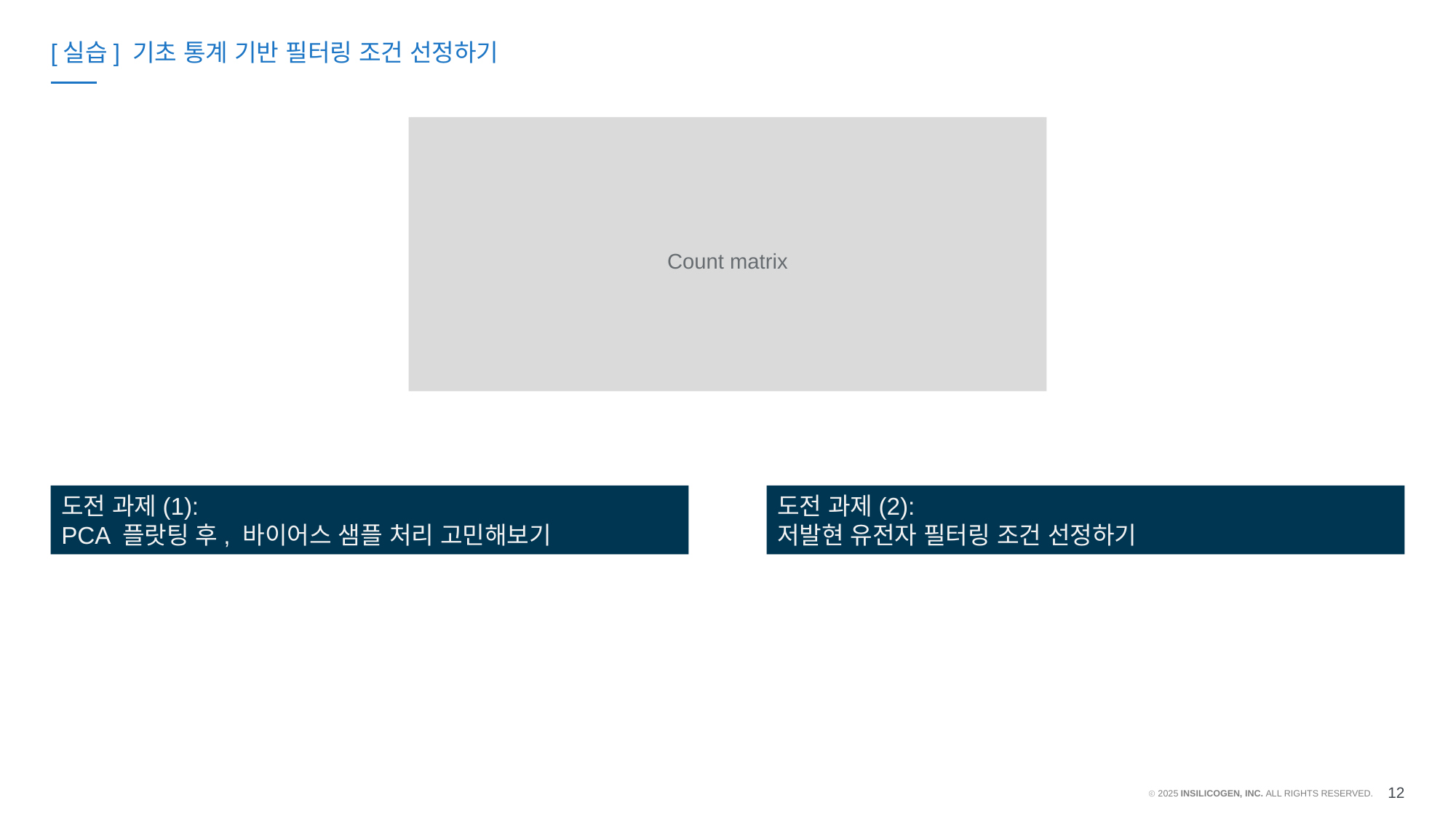

# [실습] 기초 통계 기반 필터링 조건 선정하기
Count matrix

도전 과제(1):
PCA 플랏팅 후, 바이어스 샘플 처리 고민해보기
도전 과제(2):
저발현 유전자 필터링 조건 선정하기